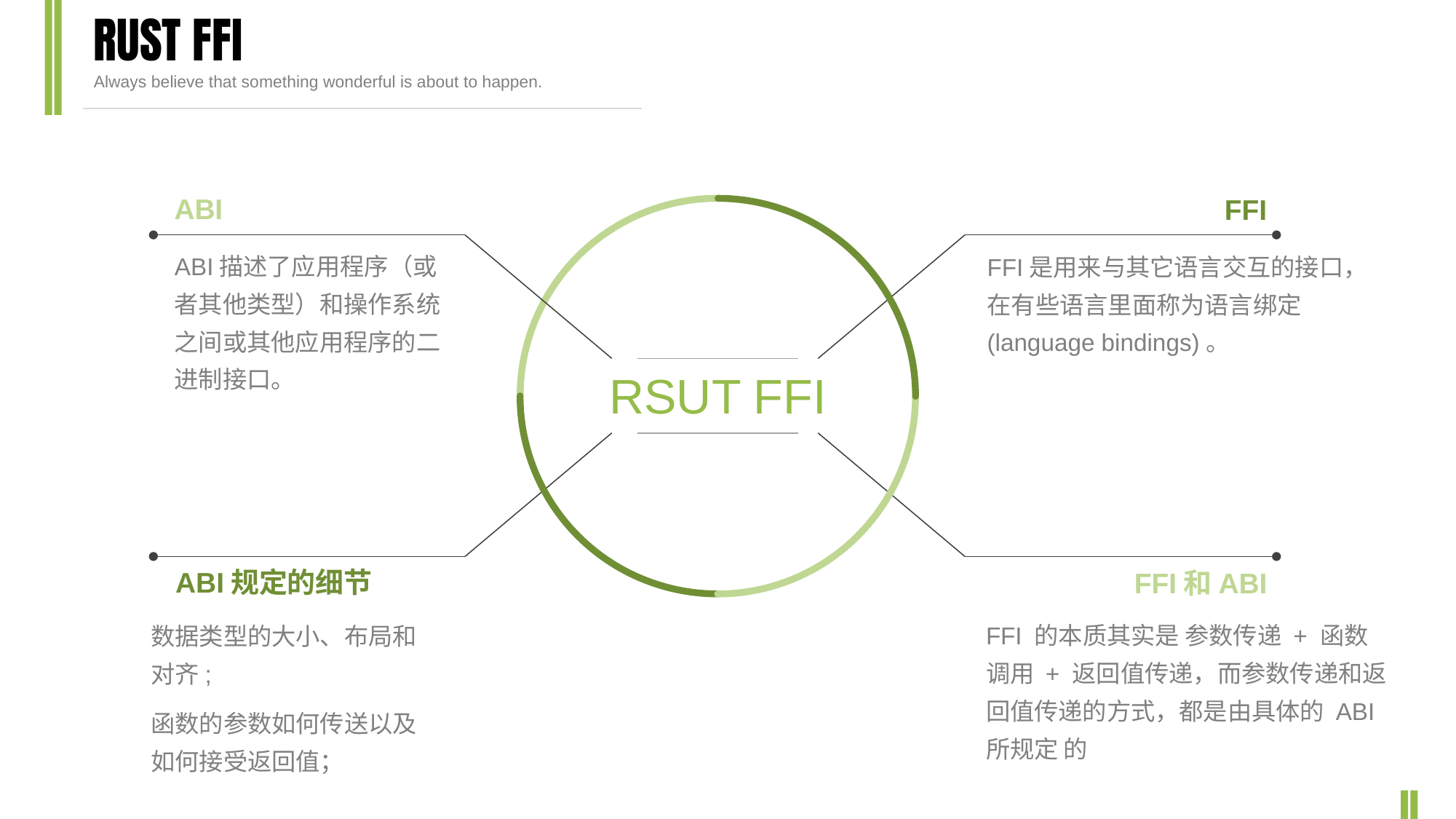

RUST FFI
Always believe that something wonderful is about to happen.
ABI
FFI

ABI描述了应用程序（或者其他类型）和操作系统之间或其他应用程序的二进制接口。
FFI是用来与其它语言交互的接口，在有些语言里面称为语言绑定(language bindings)。
RSUT FFI
ABI规定的细节
FFI和ABI
FFI 的本质其实是 参数传递 + 函数调用 + 返回值传递，而参数传递和返回值传递的方式，都是由具体的 ABI 所规定 的
数据类型的大小、布局和对齐;
函数的参数如何传送以及如何接受返回值；